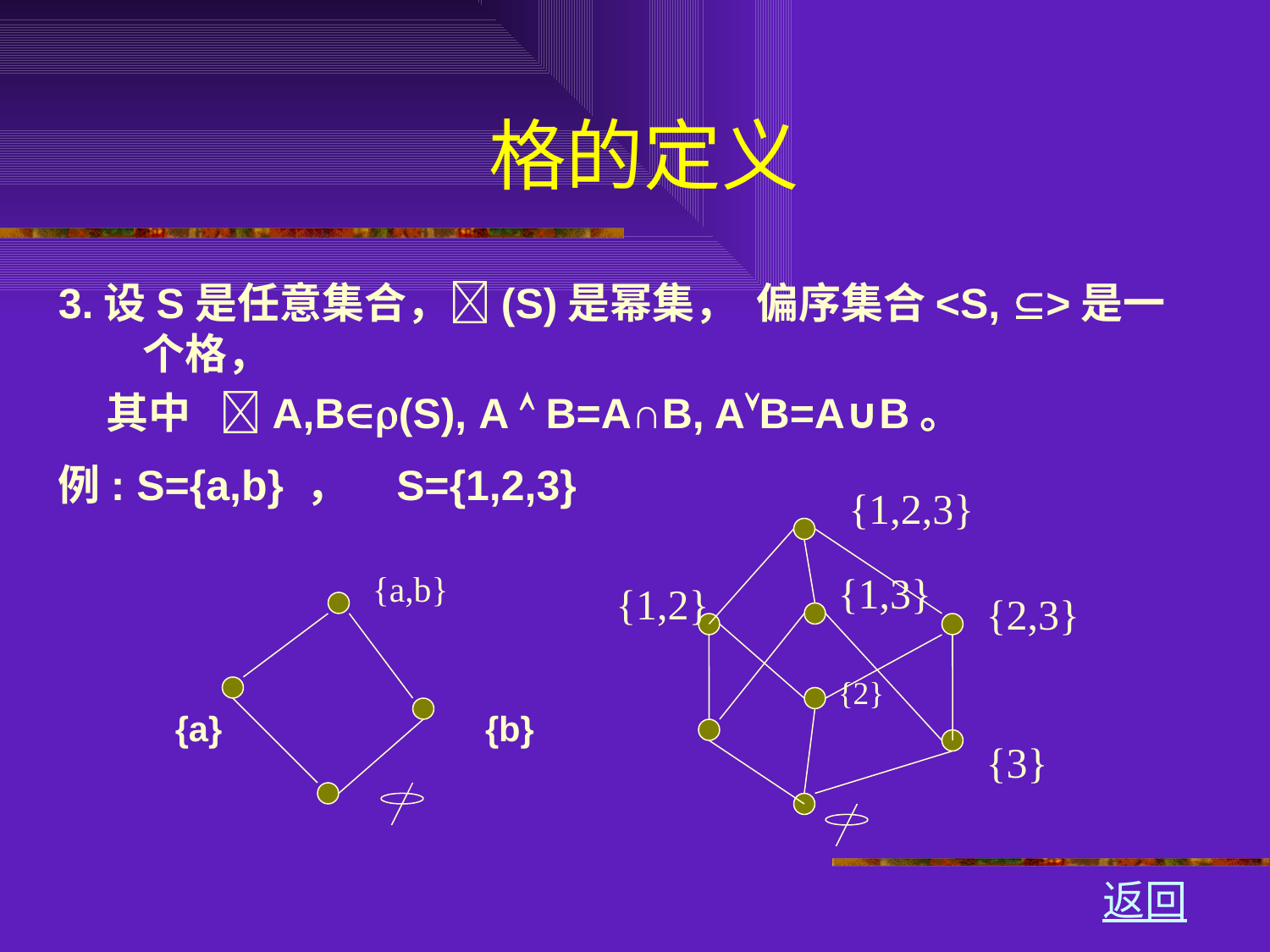

# 格的定义
3.设S是任意集合，ρ(S)是幂集，  偏序集合<S, ⊆>是一个格，
    其中   ∀A,B∈ρ(S), A ∧ B=A∩B, A∨B=A∪B。
例: S={a,b} ，    S={1,2,3}

            {a}                           {b}

{1,2,3}

{1,3}
{1,2}
{2,3}

{2}

{3}

{a,b}

返回